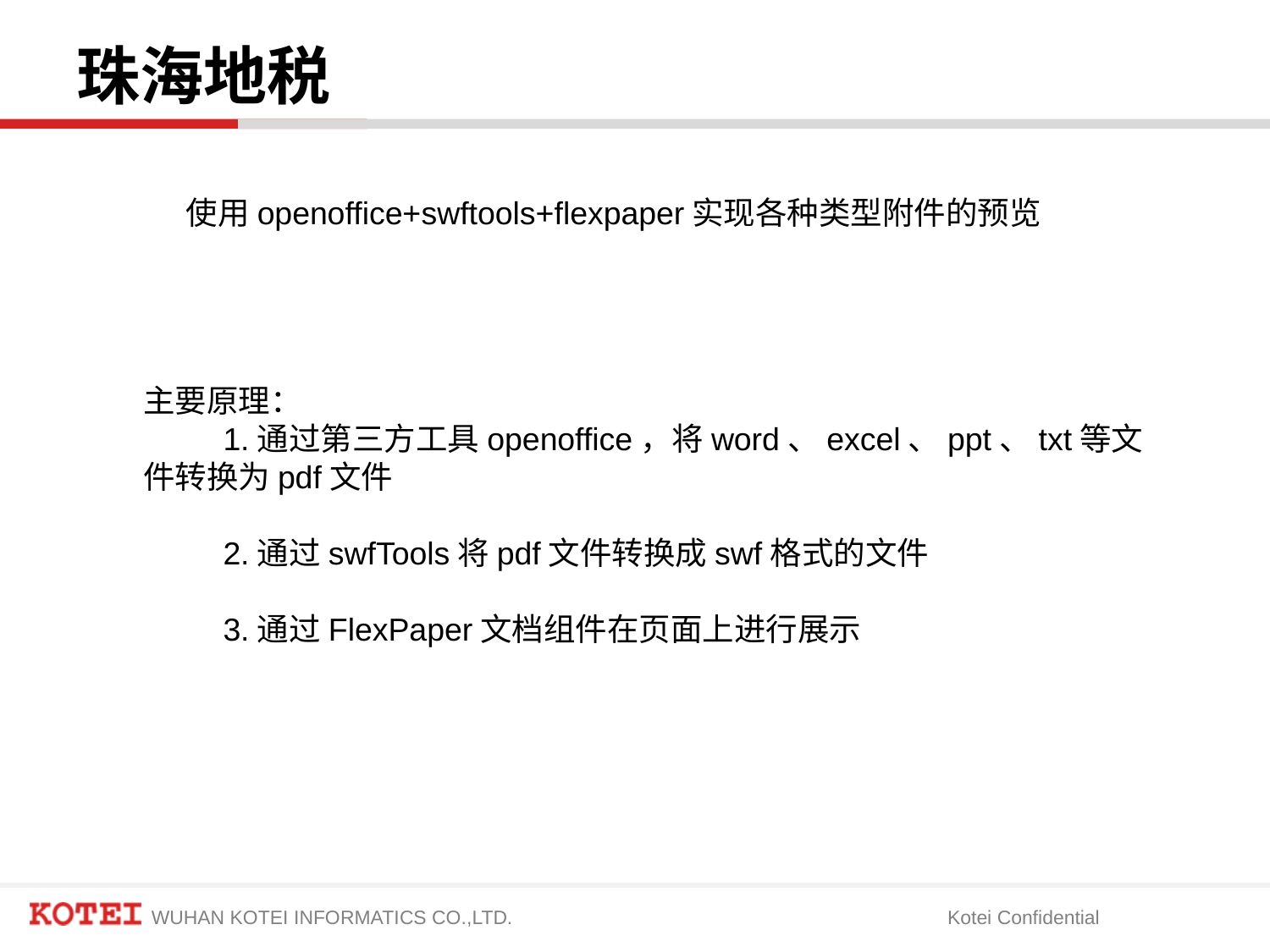

# 珠海地税
使用openoffice+swftools+flexpaper实现各种类型附件的预览
主要原理：
         1.通过第三方工具openoffice，将word、excel、ppt、txt等文件转换为pdf文件

         2.通过swfTools将pdf文件转换成swf格式的文件

         3.通过FlexPaper文档组件在页面上进行展示
13